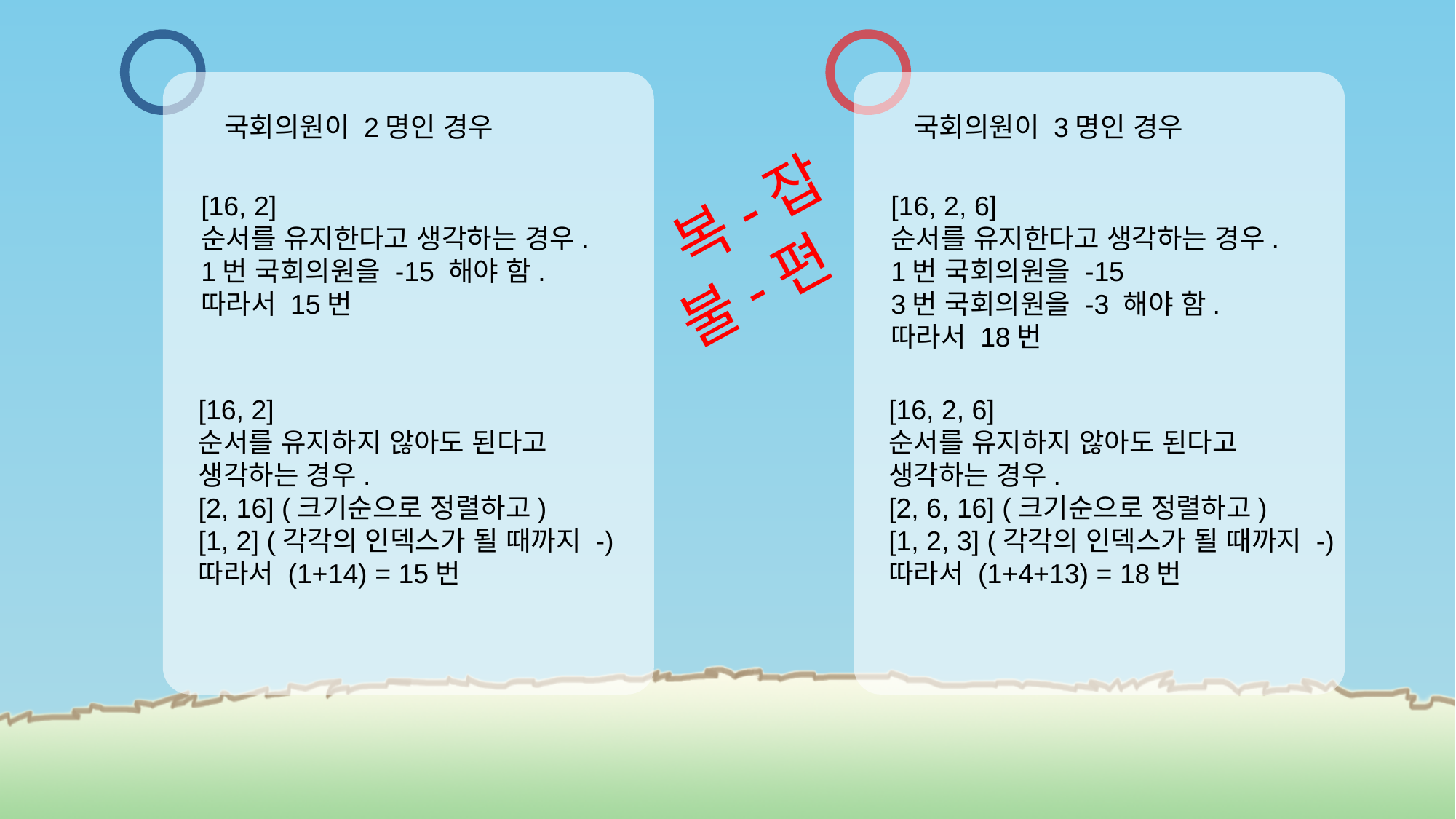

국회의원이 2명인 경우
국회의원이 3명인 경우
 복-잡
불-편
[16, 2]
순서를 유지한다고 생각하는 경우.
1번 국회의원을 -15 해야 함.
따라서 15번

[16, 2, 6]
순서를 유지한다고 생각하는 경우.
1번 국회의원을 -15
3번 국회의원을 -3 해야 함.
따라서 18번

[16, 2]
순서를 유지하지 않아도 된다고
생각하는 경우.
[2, 16] (크기순으로 정렬하고)
[1, 2] (각각의 인덱스가 될 때까지 -)
따라서 (1+14) = 15번
[16, 2, 6]
순서를 유지하지 않아도 된다고
생각하는 경우.
[2, 6, 16] (크기순으로 정렬하고)
[1, 2, 3] (각각의 인덱스가 될 때까지 -)
따라서 (1+4+13) = 18번